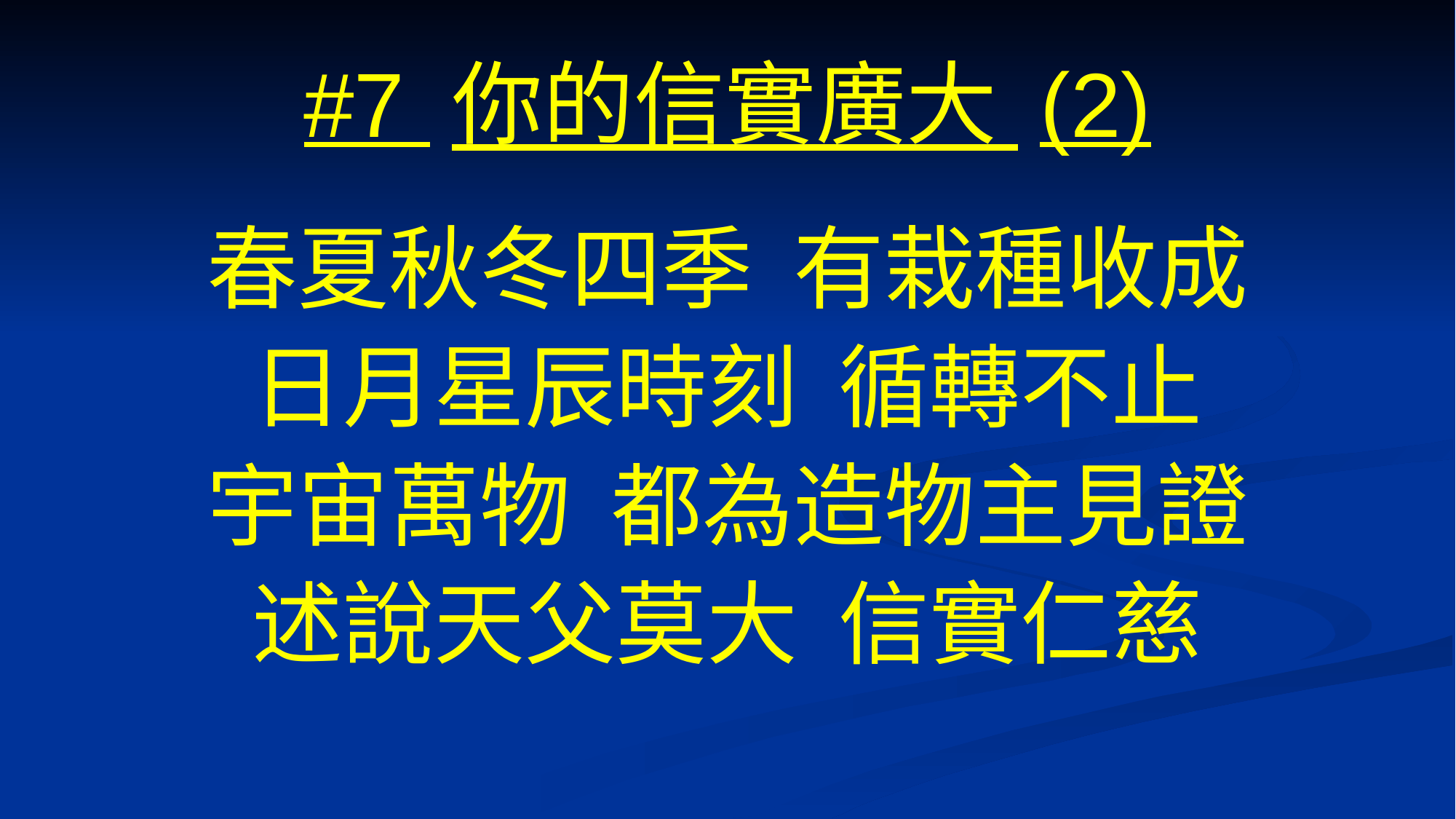

# #7 你的信實廣大 (2)
春夏秋冬四季  有栽種收成
日月星辰時刻  循轉不止
宇宙萬物  都為造物主見證
述說天父莫大  信實仁慈